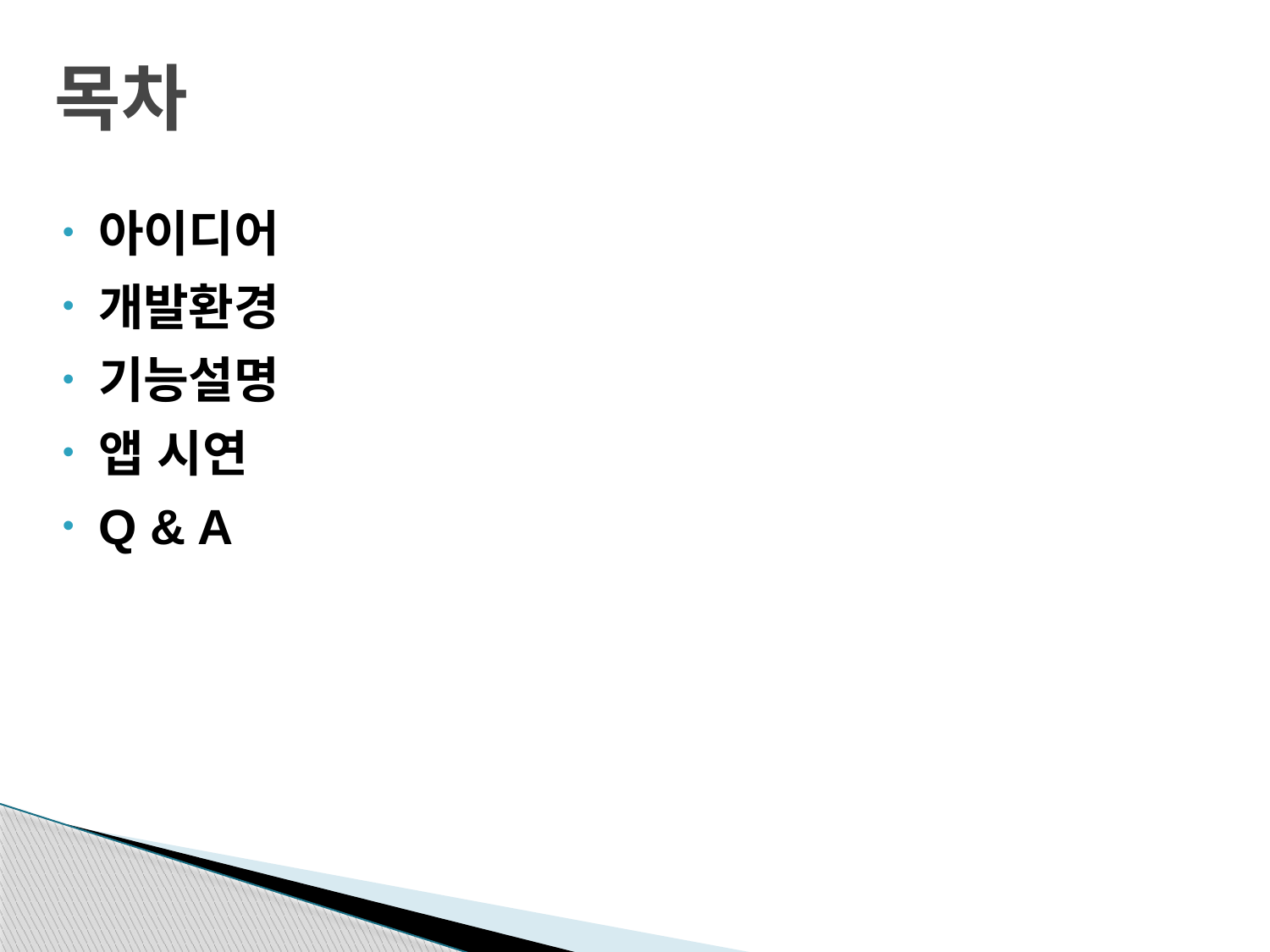

# 목차
아이디어
개발환경
기능설명
앱 시연
Q & A